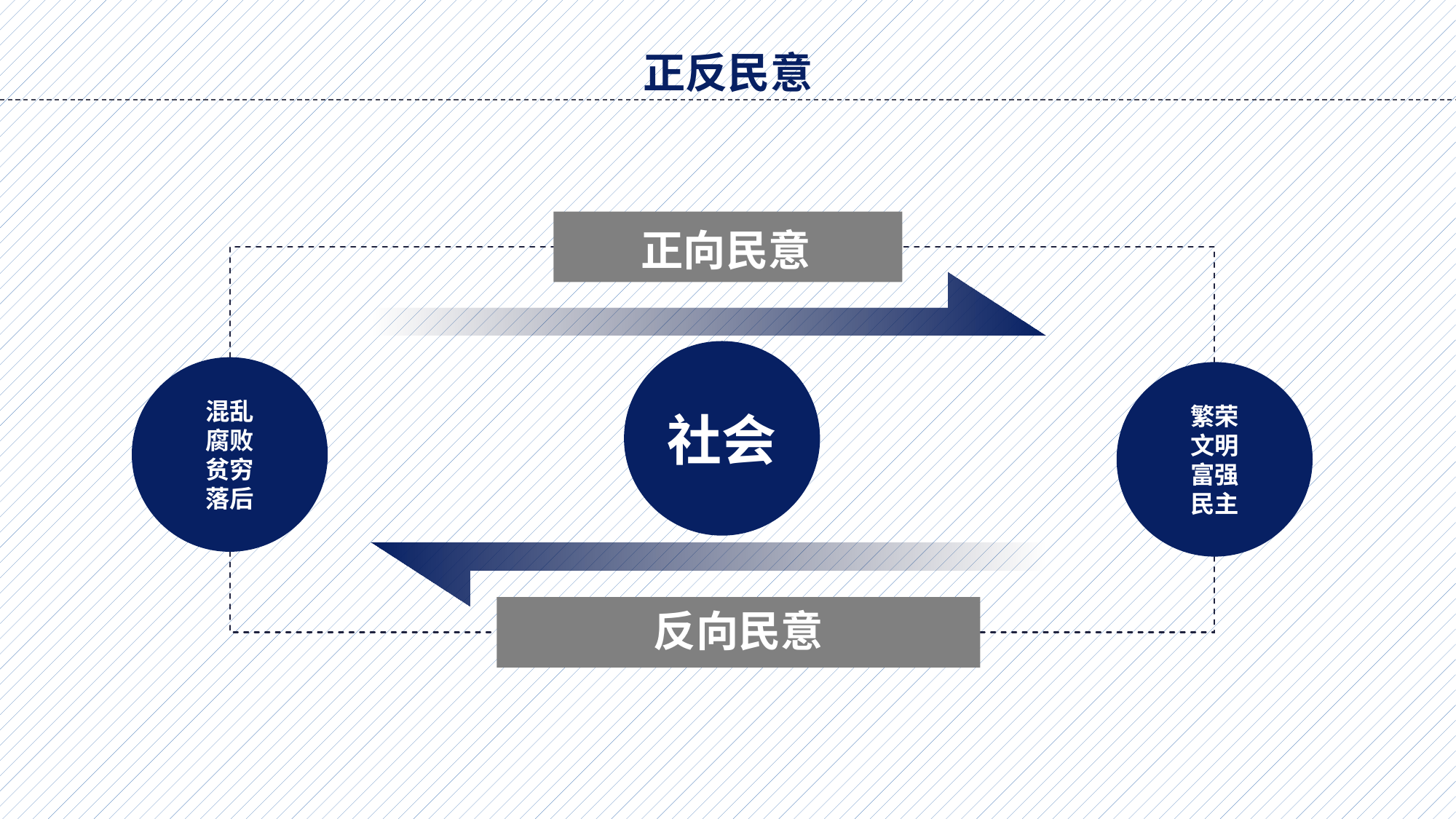

正反民意

正向民意

社会
混乱
腐败
贫穷
落后
繁荣
文明
富强
民主

反向民意